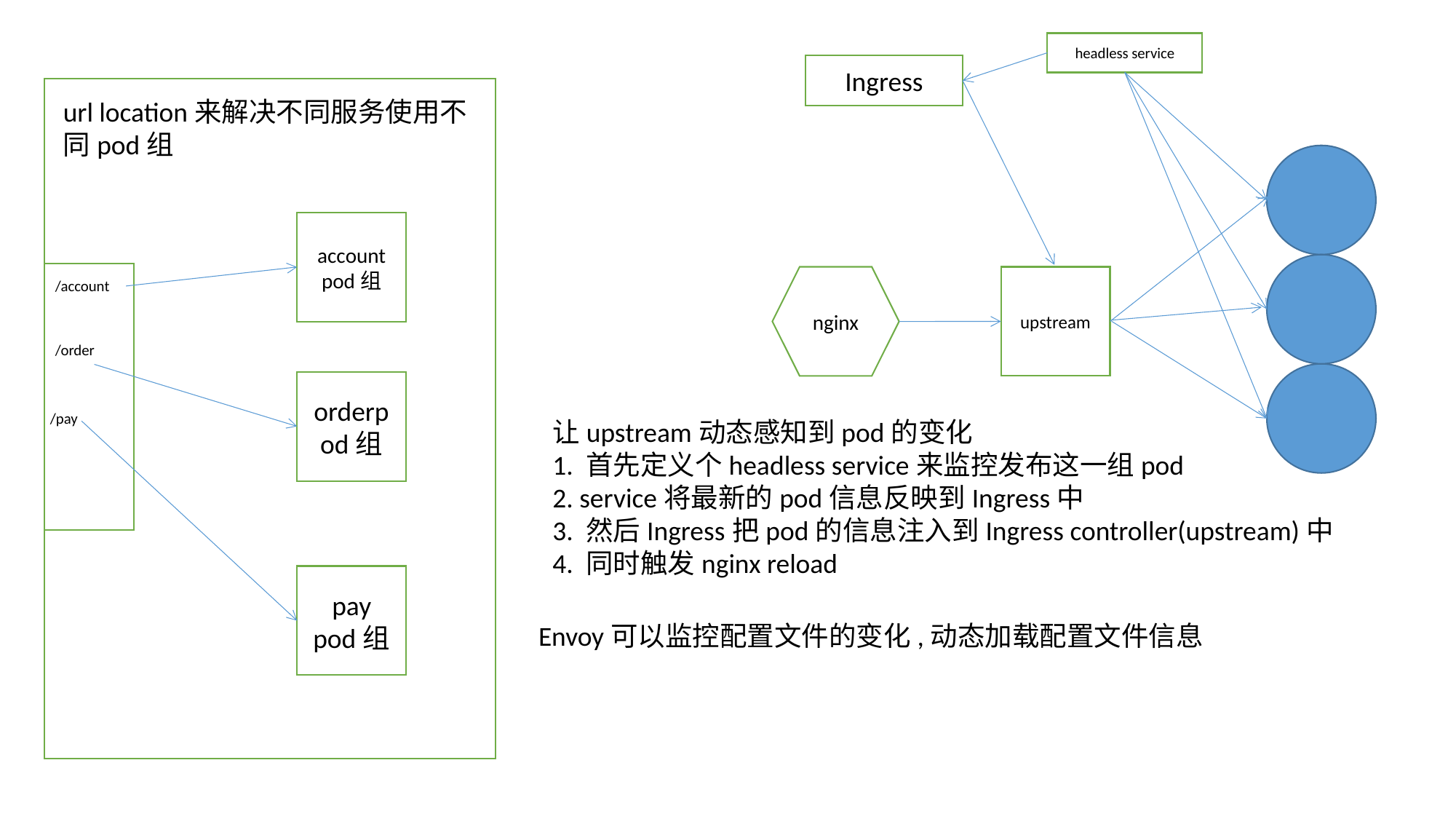

headless service
Ingress

url location来解决不同服务使用不同pod组

account pod组

nginx
upstream
/account
/order

orderpod组
/pay
让upstream动态感知到pod的变化
1. 首先定义个headless service来监控发布这一组pod
2. service将最新的pod信息反映到Ingress中
3. 然后Ingress把pod的信息注入到Ingress controller(upstream)中
4. 同时触发nginx reload
pay pod组
Envoy可以监控配置文件的变化,动态加载配置文件信息